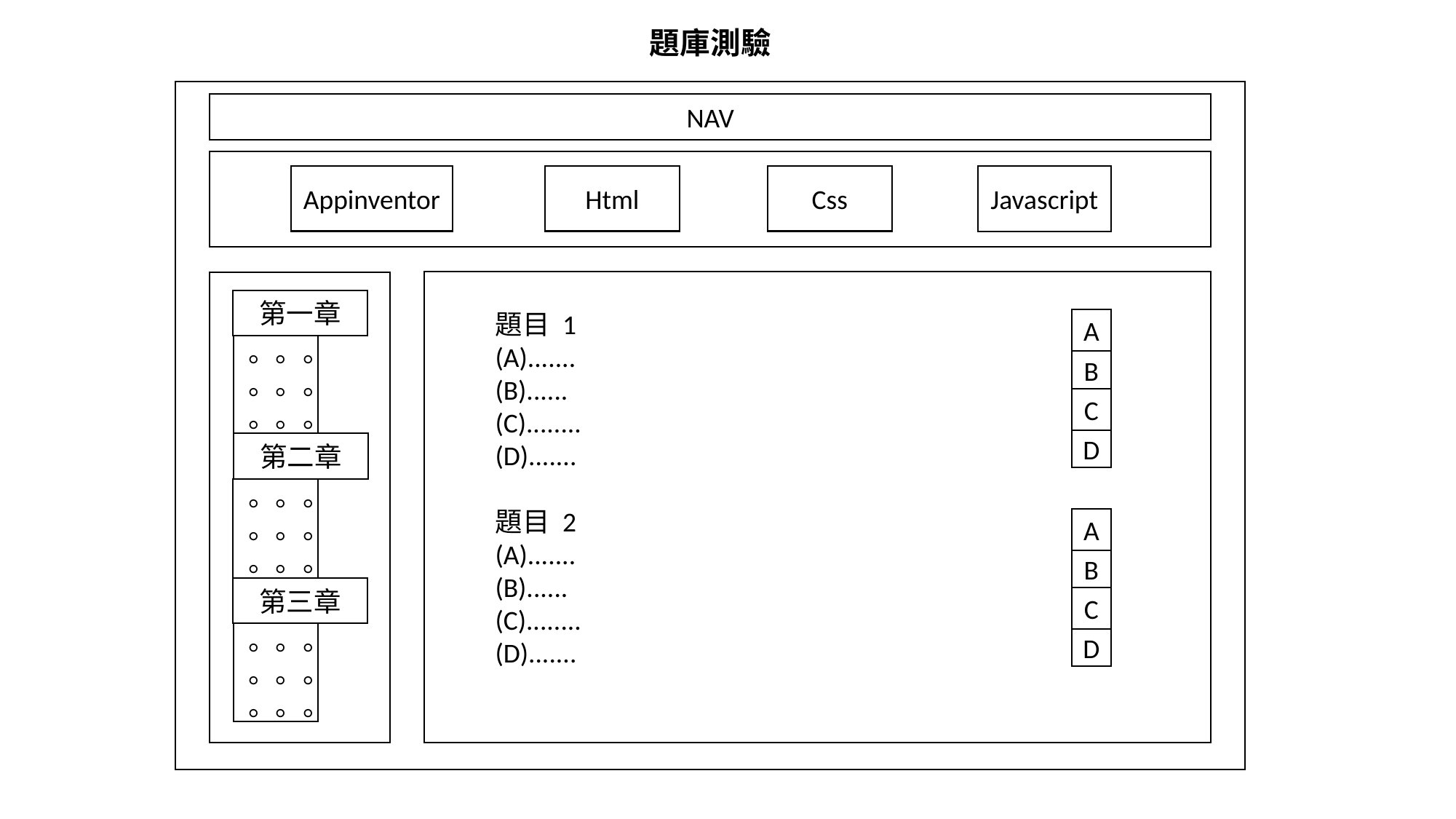

題庫測驗

NAV

Appinventor
Css
Javascript
Html

第一章
。。。
。。。
。。。
題目 1
(A).......
(B)......
(C)........
(D).......
A
B
C
D
第二章
。。。
。。。
。。。
題目 2
(A).......
(B)......
(C)........
(D).......
A
B
C
D
第三章
。。。
。。。
。。。